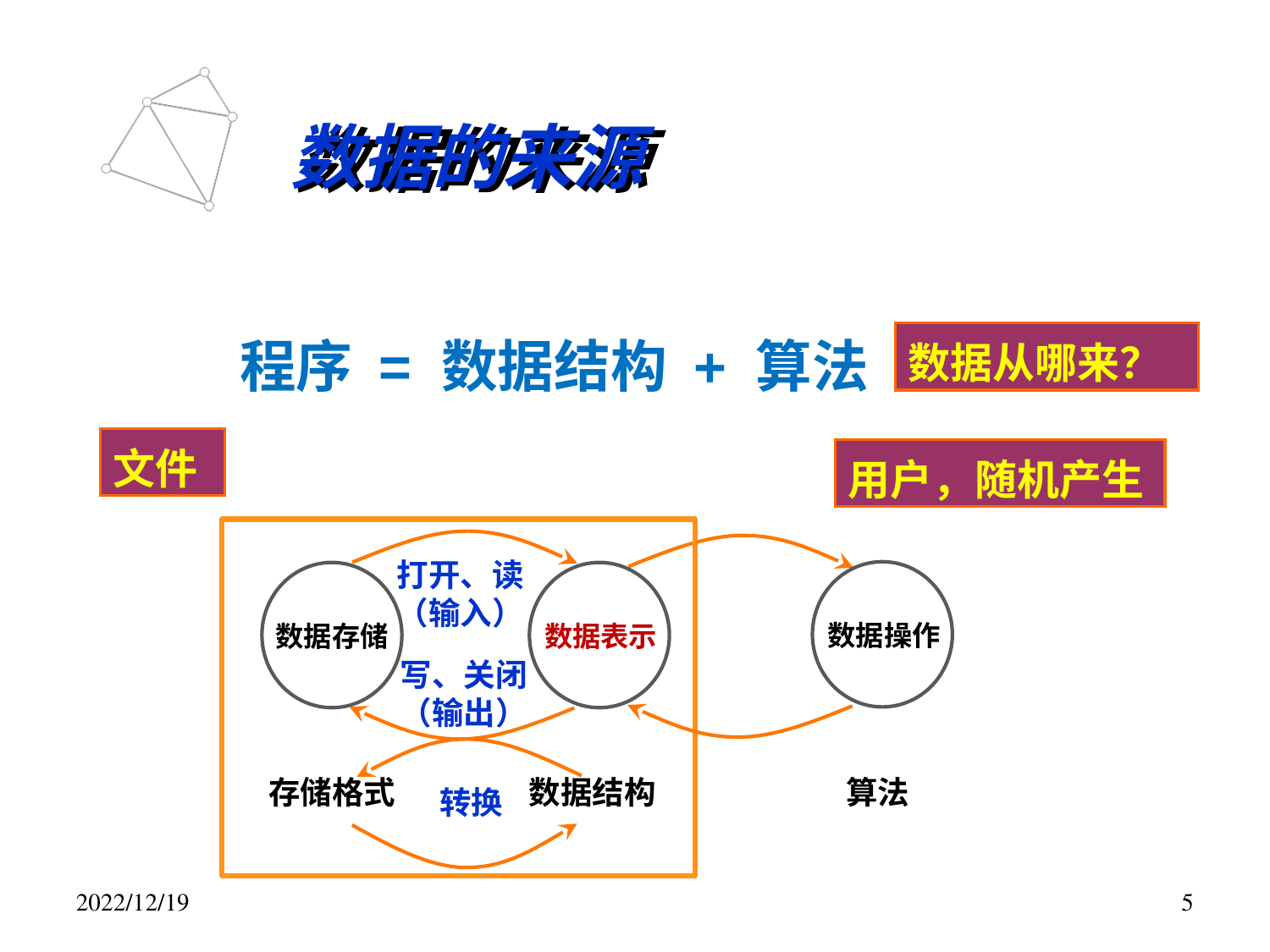

# 数据的来源
程序 = 数据结构 + 算法
数据从哪来？
文件
用户，随机产生

打开、读（输入）

数据操作
数据存储
数据表示
存储格式
数据结构
算法
写、关闭
（输出）

转换